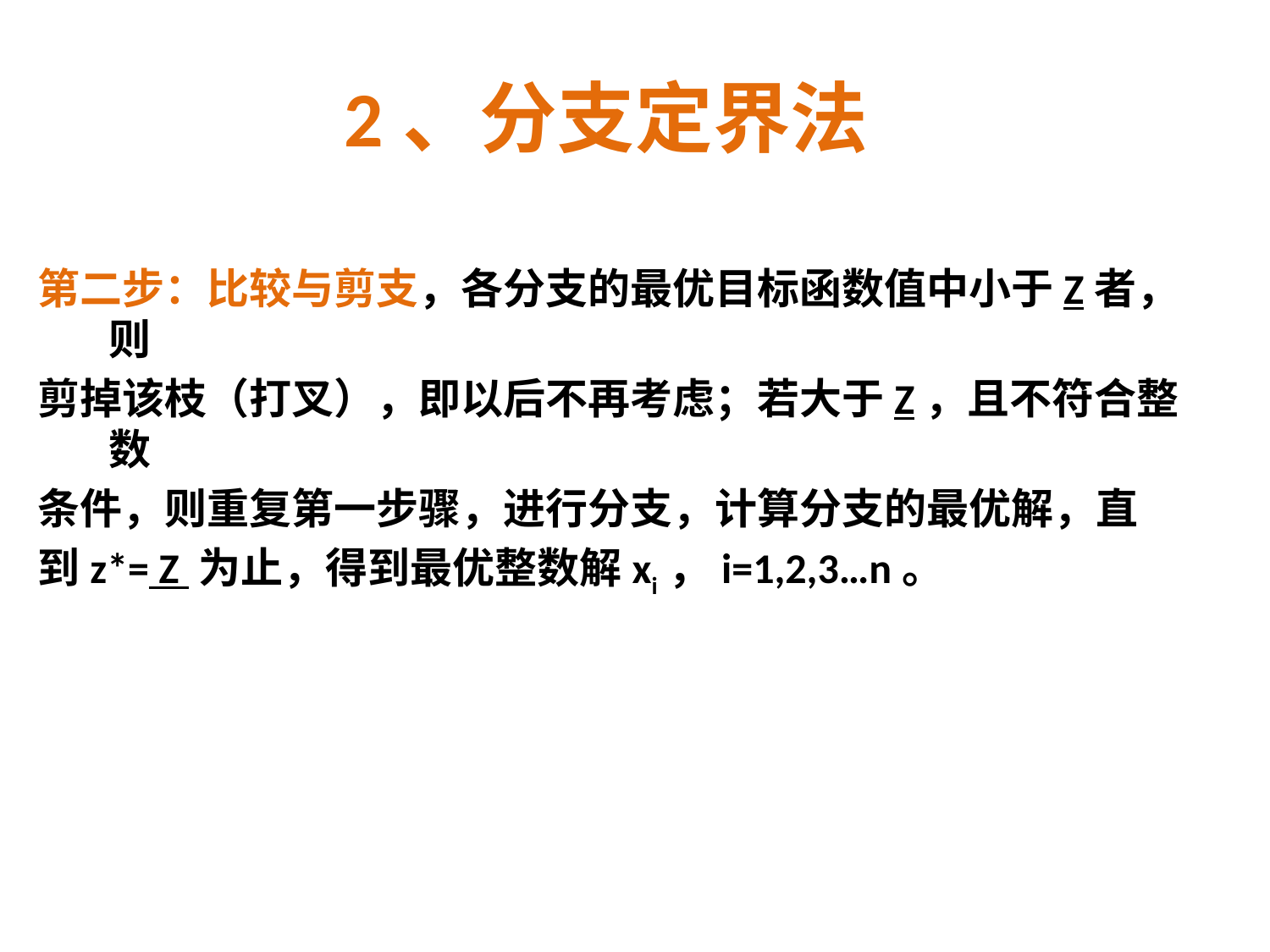

# 2、分支定界法

第二步：比较与剪支，各分支的最优目标函数值中小于Z者，则
剪掉该枝（打叉），即以后不再考虑；若大于Z，且不符合整数
条件，则重复第一步骤，进行分支，计算分支的最优解，直
到z*= Z 为止，得到最优整数解xi ，i=1,2,3…n。